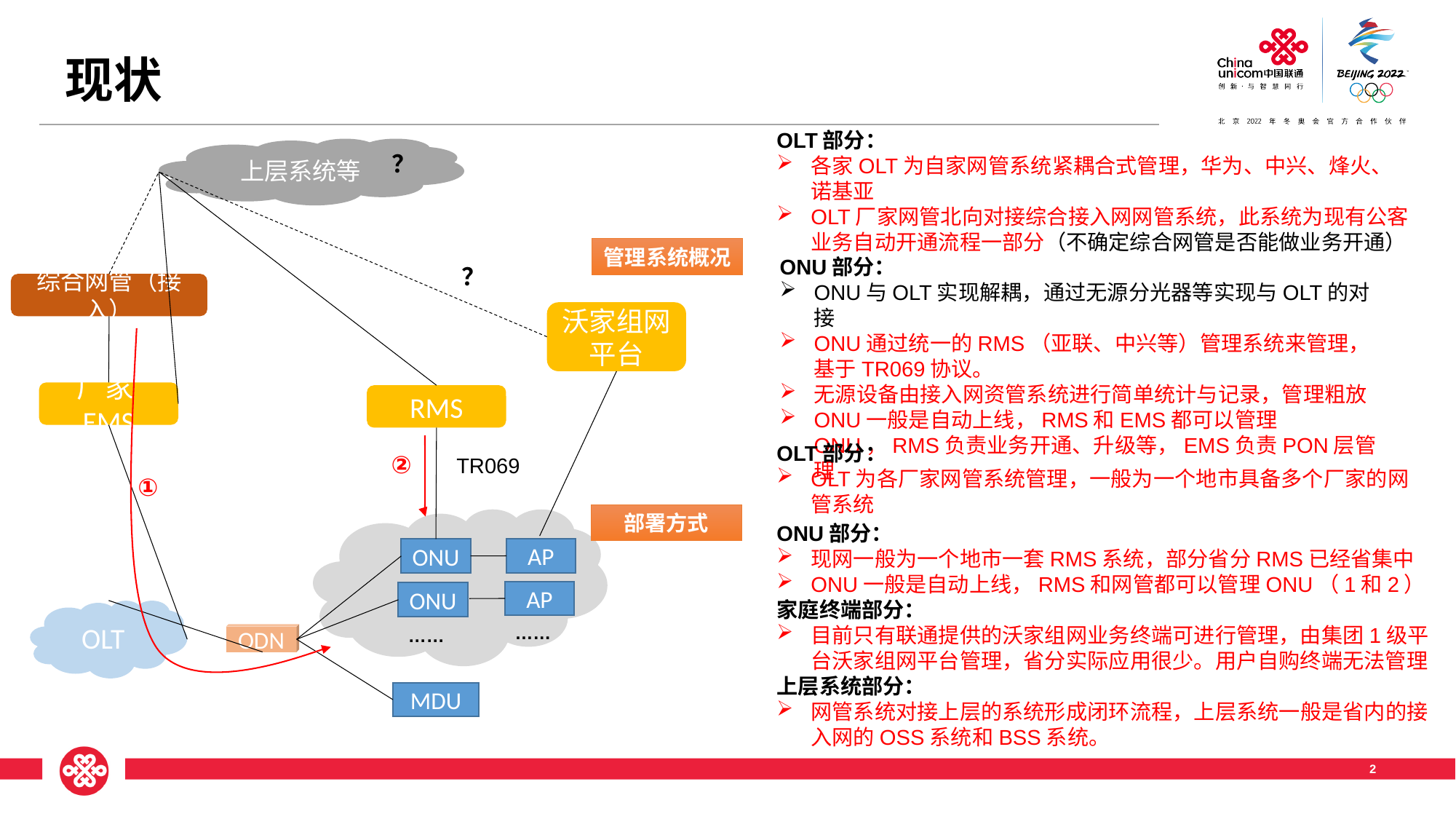

现状
OLT部分：
各家OLT为自家网管系统紧耦合式管理，华为、中兴、烽火、诺基亚
OLT厂家网管北向对接综合接入网网管系统，此系统为现有公客业务自动开通流程一部分（不确定综合网管是否能做业务开通）
上层系统等
？
管理系统概况
ONU部分：
ONU与OLT实现解耦，通过无源分光器等实现与OLT的对接
ONU通过统一的RMS（亚联、中兴等）管理系统来管理，基于TR069协议。
无源设备由接入网资管系统进行简单统计与记录，管理粗放
ONU一般是自动上线，RMS和EMS都可以管理ONU，RMS负责业务开通、升级等，EMS负责PON层管理
？
综合网管（接入）
沃家组网平台

厂家EMS
RMS
OLT部分：
OLT为各厂家网管系统管理，一般为一个地市具备多个厂家的网管系统

②
TR069
①
部署方式

ONU部分：
现网一般为一个地市一套RMS系统，部分省分RMS已经省集中
ONU一般是自动上线，RMS和网管都可以管理ONU（1和2）
家庭终端部分：
目前只有联通提供的沃家组网业务终端可进行管理，由集团1级平台沃家组网平台管理，省分实际应用很少。用户自购终端无法管理
上层系统部分：
网管系统对接上层的系统形成闭环流程，上层系统一般是省内的接入网的OSS系统和BSS系统。

AP
ONU
AP
ONU
OLT
……
……
ODN
MDU